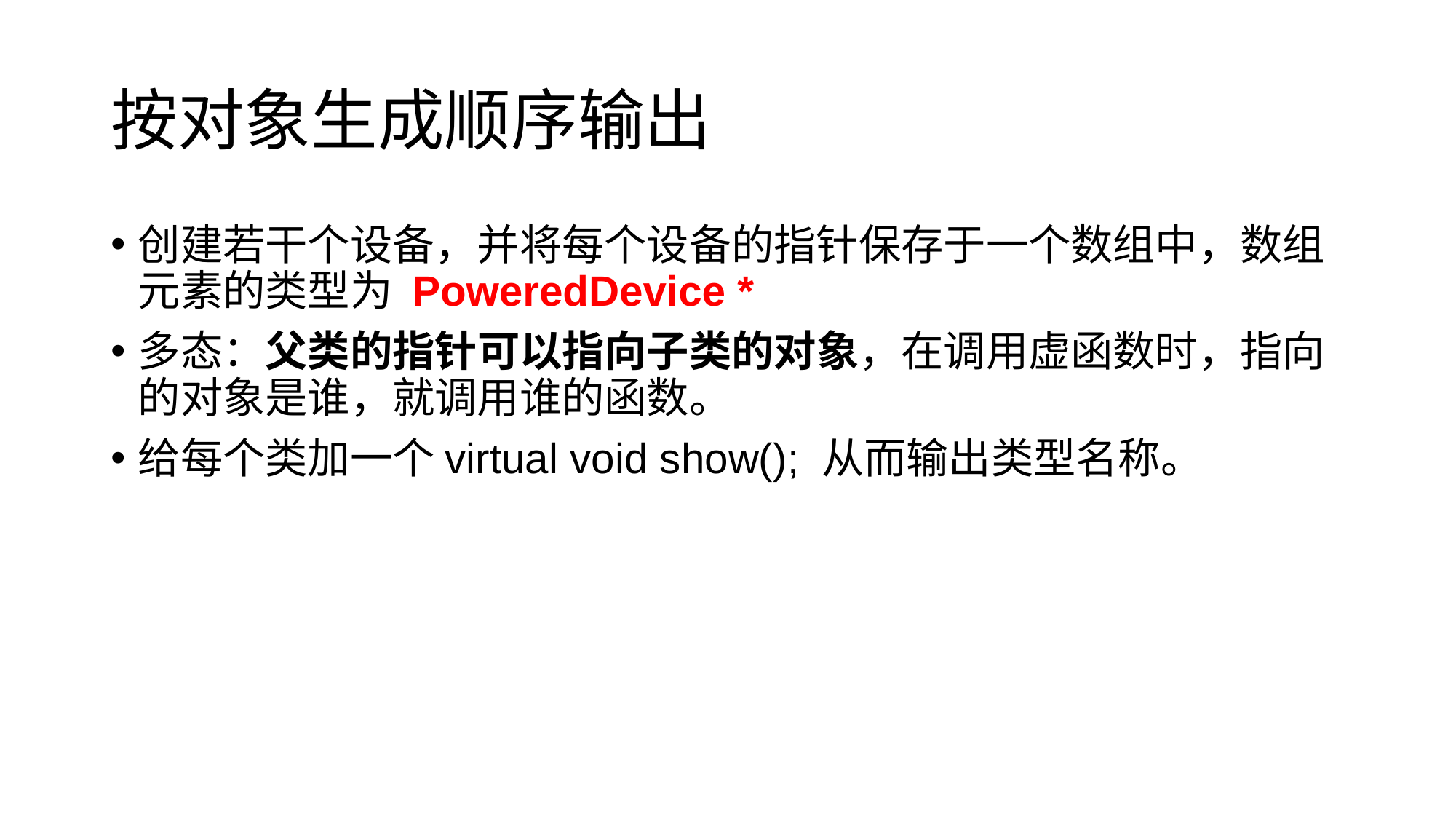

# 按对象生成顺序输出
创建若干个设备，并将每个设备的指针保存于一个数组中，数组元素的类型为 PoweredDevice *
多态：父类的指针可以指向子类的对象，在调用虚函数时，指向的对象是谁，就调用谁的函数。
给每个类加一个virtual void show(); 从而输出类型名称。